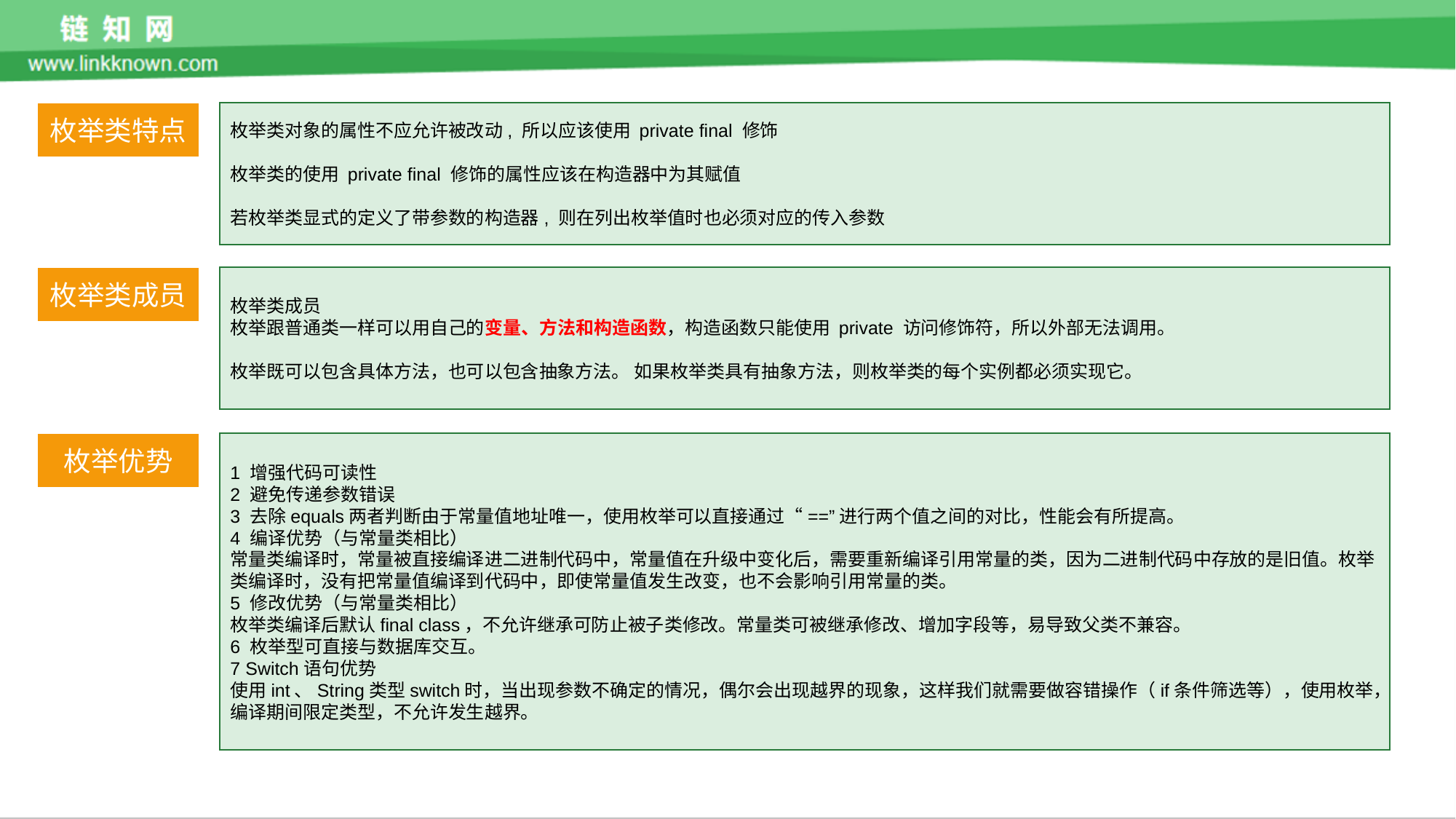

枚举类特点
枚举类对象的属性不应允许被改动, 所以应该使用 private final 修饰

枚举类的使用 private final 修饰的属性应该在构造器中为其赋值

若枚举类显式的定义了带参数的构造器, 则在列出枚举值时也必须对应的传入参数
枚举类成员
枚举类成员
枚举跟普通类一样可以用自己的变量、方法和构造函数，构造函数只能使用 private 访问修饰符，所以外部无法调用。

枚举既可以包含具体方法，也可以包含抽象方法。 如果枚举类具有抽象方法，则枚举类的每个实例都必须实现它。
枚举优势
1 增强代码可读性
2 避免传递参数错误
3 去除equals两者判断由于常量值地址唯一，使用枚举可以直接通过“==”进行两个值之间的对比，性能会有所提高。
4 编译优势（与常量类相比）
常量类编译时，常量被直接编译进二进制代码中，常量值在升级中变化后，需要重新编译引用常量的类，因为二进制代码中存放的是旧值。枚举类编译时，没有把常量值编译到代码中，即使常量值发生改变，也不会影响引用常量的类。
5 修改优势（与常量类相比）
枚举类编译后默认final class，不允许继承可防止被子类修改。常量类可被继承修改、增加字段等，易导致父类不兼容。
6 枚举型可直接与数据库交互。
7 Switch语句优势
使用int、String类型switch时，当出现参数不确定的情况，偶尔会出现越界的现象，这样我们就需要做容错操作（if条件筛选等），使用枚举，编译期间限定类型，不允许发生越界。